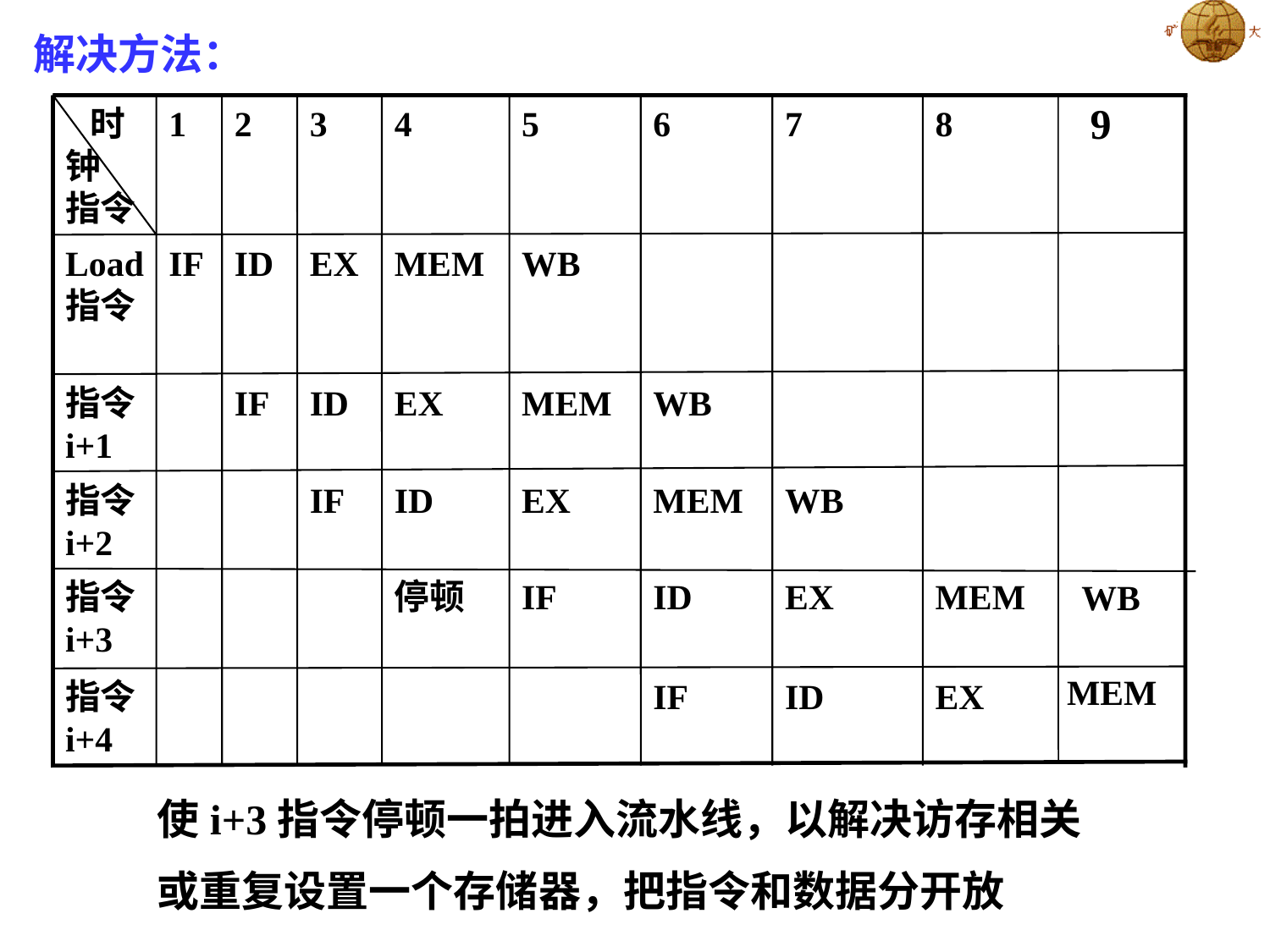

解决方法：
9
  时钟
指令

1

2

3

4

5

6

7

8

Load指令

IF
ID
EX
MEM
WB

指令
i+1

IF
ID
EX
MEM
WB

指令
i+2

IF
ID
EX
MEM
WB

指令
i+3

停顿
IF
ID
EX
MEM
WB
MEM

指令
i+4

IF
ID
EX

使i+3指令停顿一拍进入流水线，以解决访存相关
或重复设置一个存储器，把指令和数据分开放